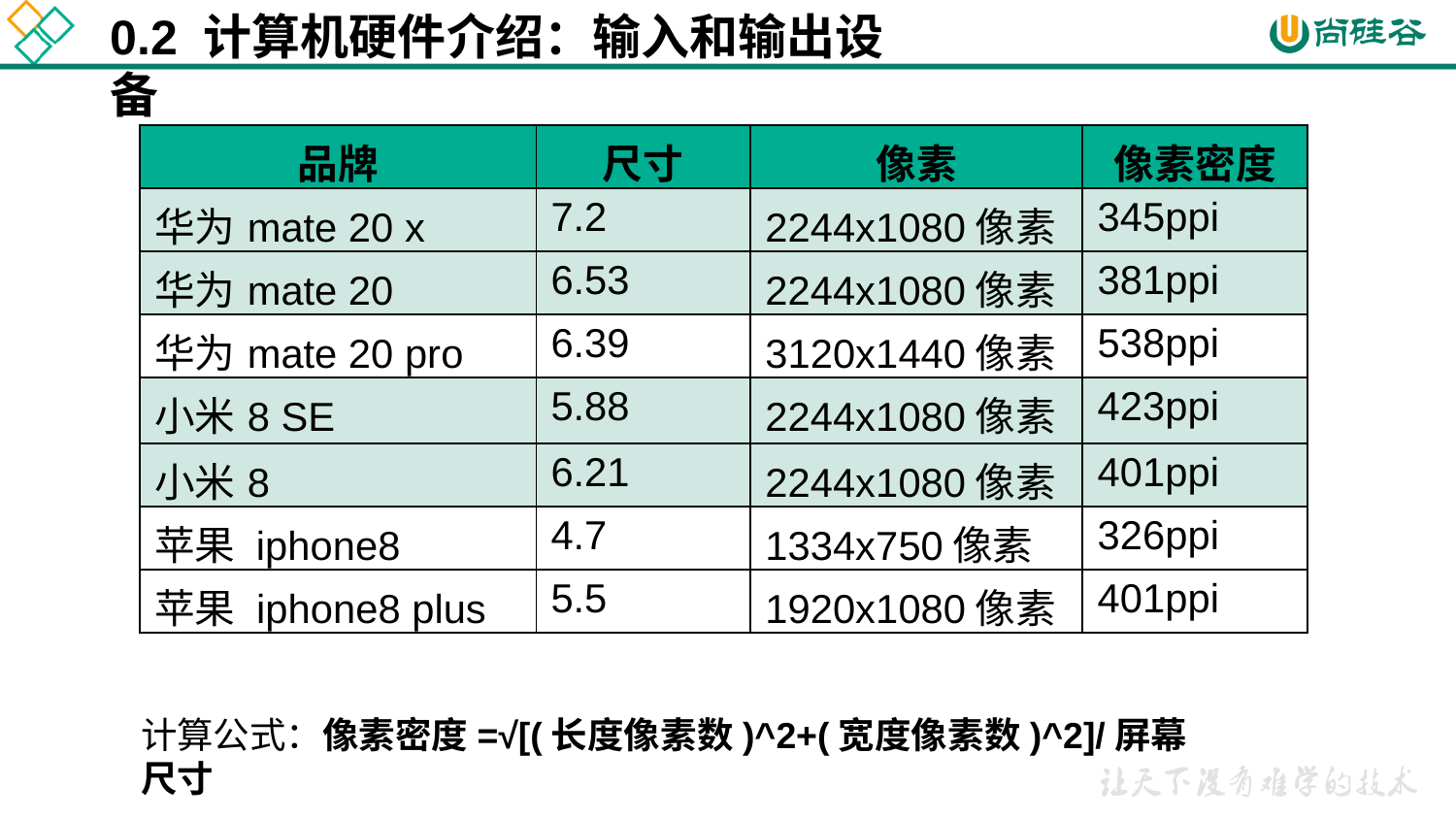

# 0.2 计算机硬件介绍：输入和输出设备
| 品牌 | 尺寸 | 像素 | 像素密度 |
| --- | --- | --- | --- |
| 华为mate 20 x | 7.2 | 2244x1080像素 | 345ppi |
| 华为mate 20 | 6.53 | 2244x1080像素 | 381ppi |
| 华为mate 20 pro | 6.39 | 3120x1440像素 | 538ppi |
| 小米8 SE | 5.88 | 2244x1080像素 | 423ppi |
| 小米8 | 6.21 | 2244x1080像素 | 401ppi |
| 苹果 iphone8 | 4.7 | 1334x750像素 | 326ppi |
| 苹果 iphone8 plus | 5.5 | 1920x1080像素 | 401ppi |
计算公式：像素密度=√[(长度像素数)^2+(宽度像素数)^2]/屏幕尺寸